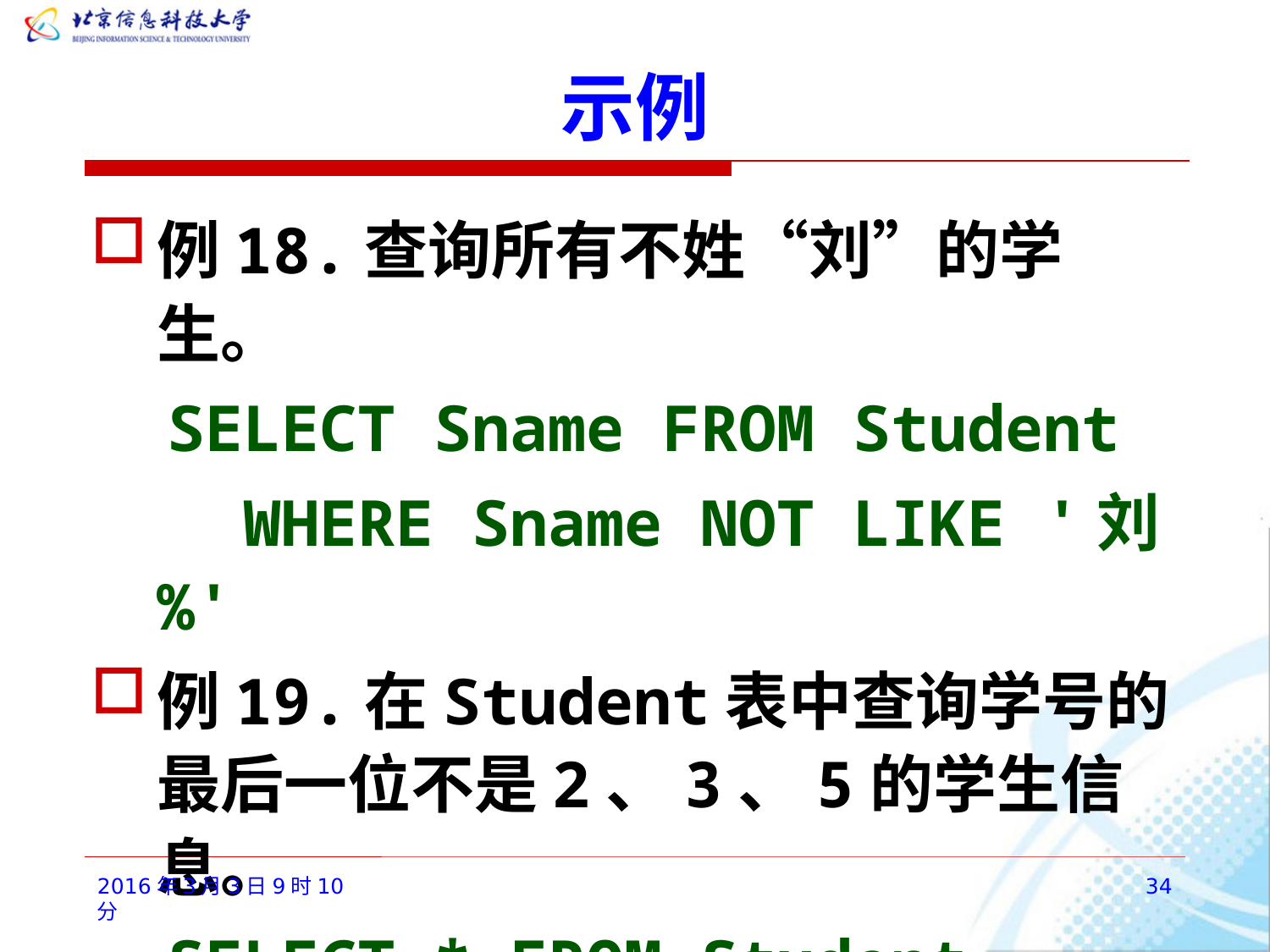

# 示例
例18.查询所有不姓“刘”的学生。
  SELECT Sname FROM Student
    WHERE Sname NOT LIKE '刘%'
例19.在Student表中查询学号的最后一位不是2、3、5的学生信息。
  SELECT * FROM Student
    WHERE Sno LIKE '%[^235]'
2016年3月3日9时10分
34